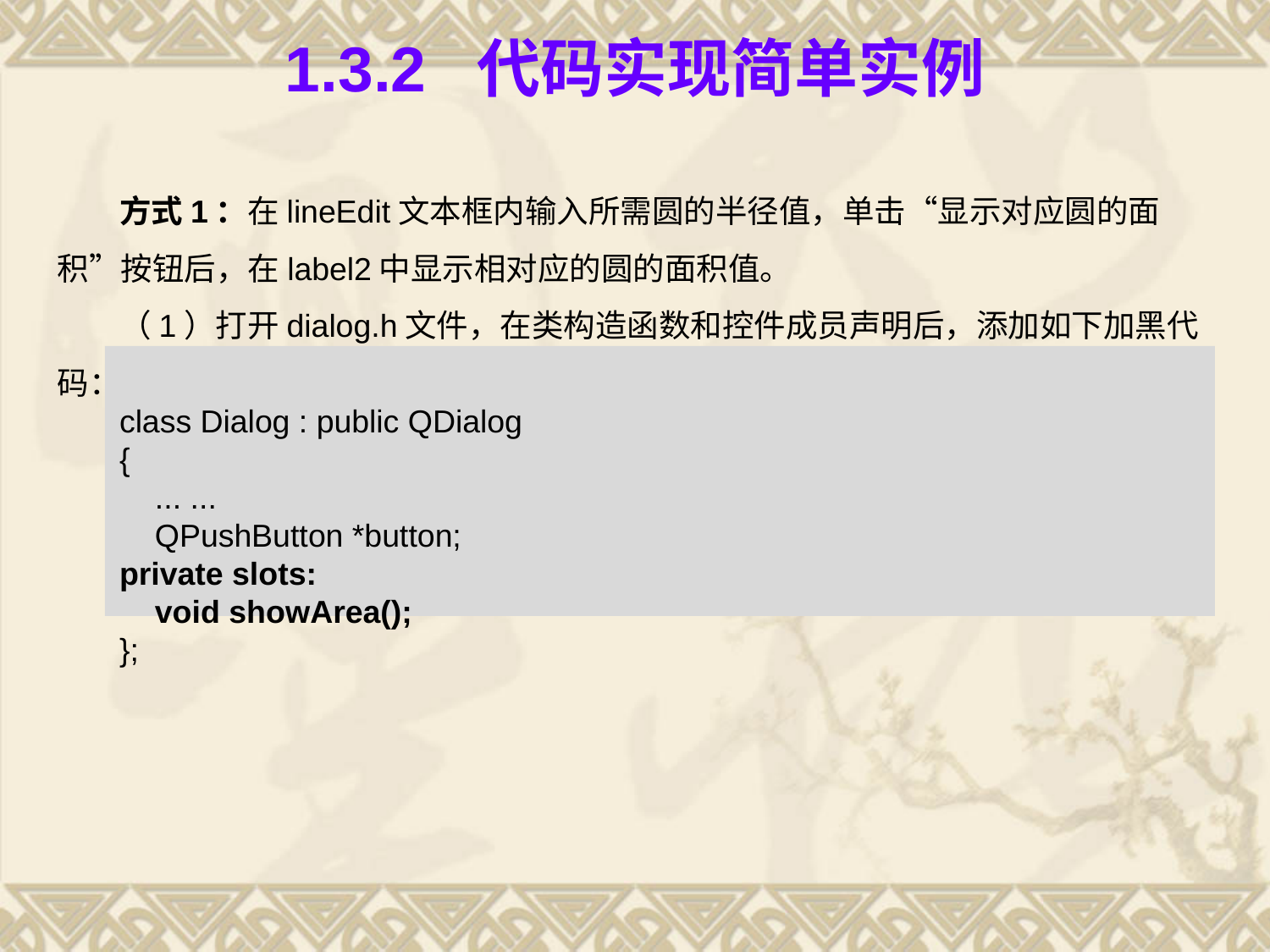

# 1.3.2  代码实现简单实例
方式1：在lineEdit文本框内输入所需圆的半径值，单击“显示对应圆的面积”按钮后，在label2中显示相对应的圆的面积值。
（1）打开dialog.h文件，在类构造函数和控件成员声明后，添加如下加黑代码：
class Dialog : public QDialog
{
    ... ...
    QPushButton *button;
private slots:
    void showArea();
};